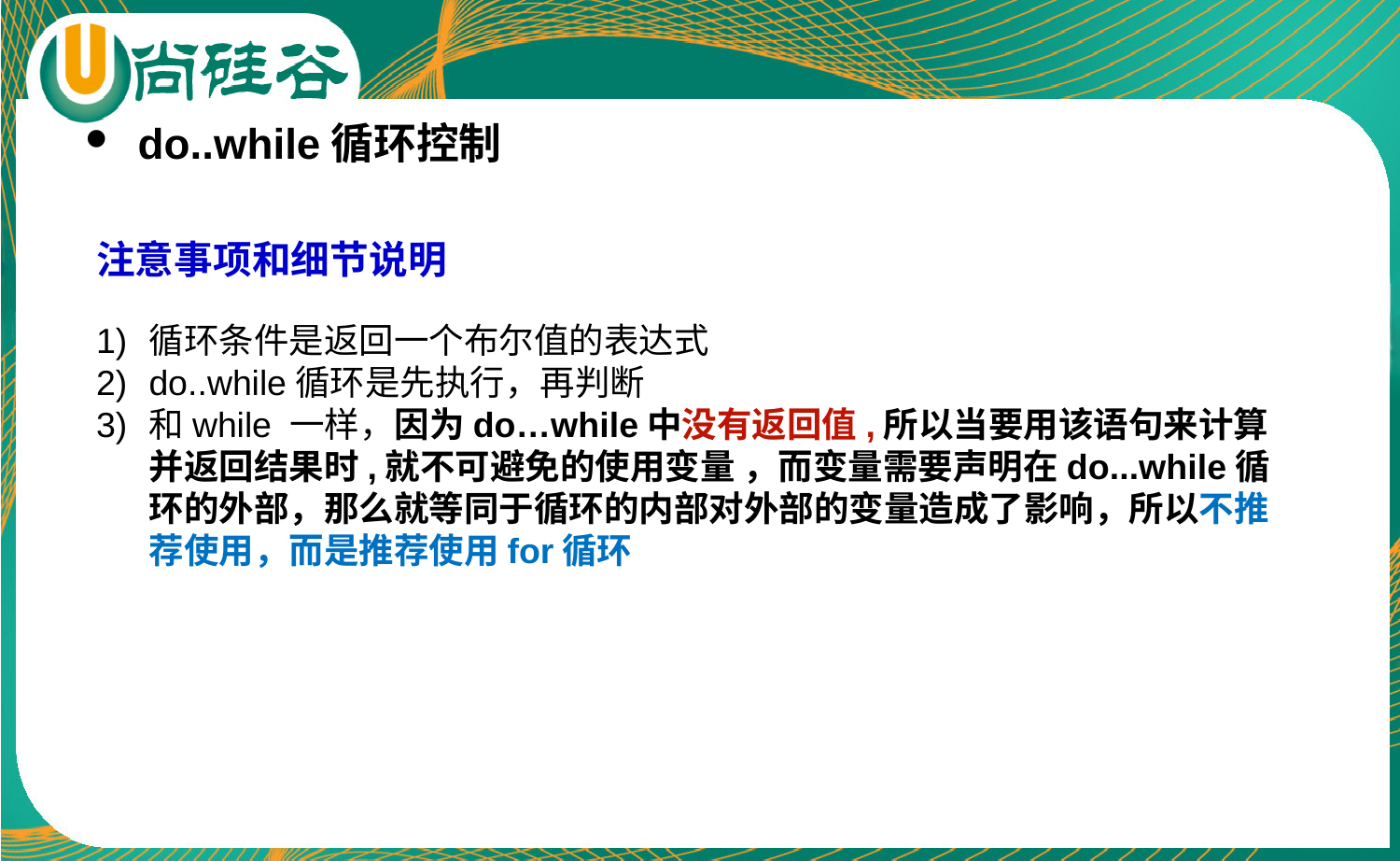

do..while循环控制

注意事项和细节说明

循环条件是返回一个布尔值的表达式
do..while循环是先执行，再判断
和while 一样，因为do…while中没有返回值,所以当要用该语句来计算并返回结果时,就不可避免的使用变量 ，而变量需要声明在do...while循环的外部，那么就等同于循环的内部对外部的变量造成了影响，所以不推荐使用，而是推荐使用for循环